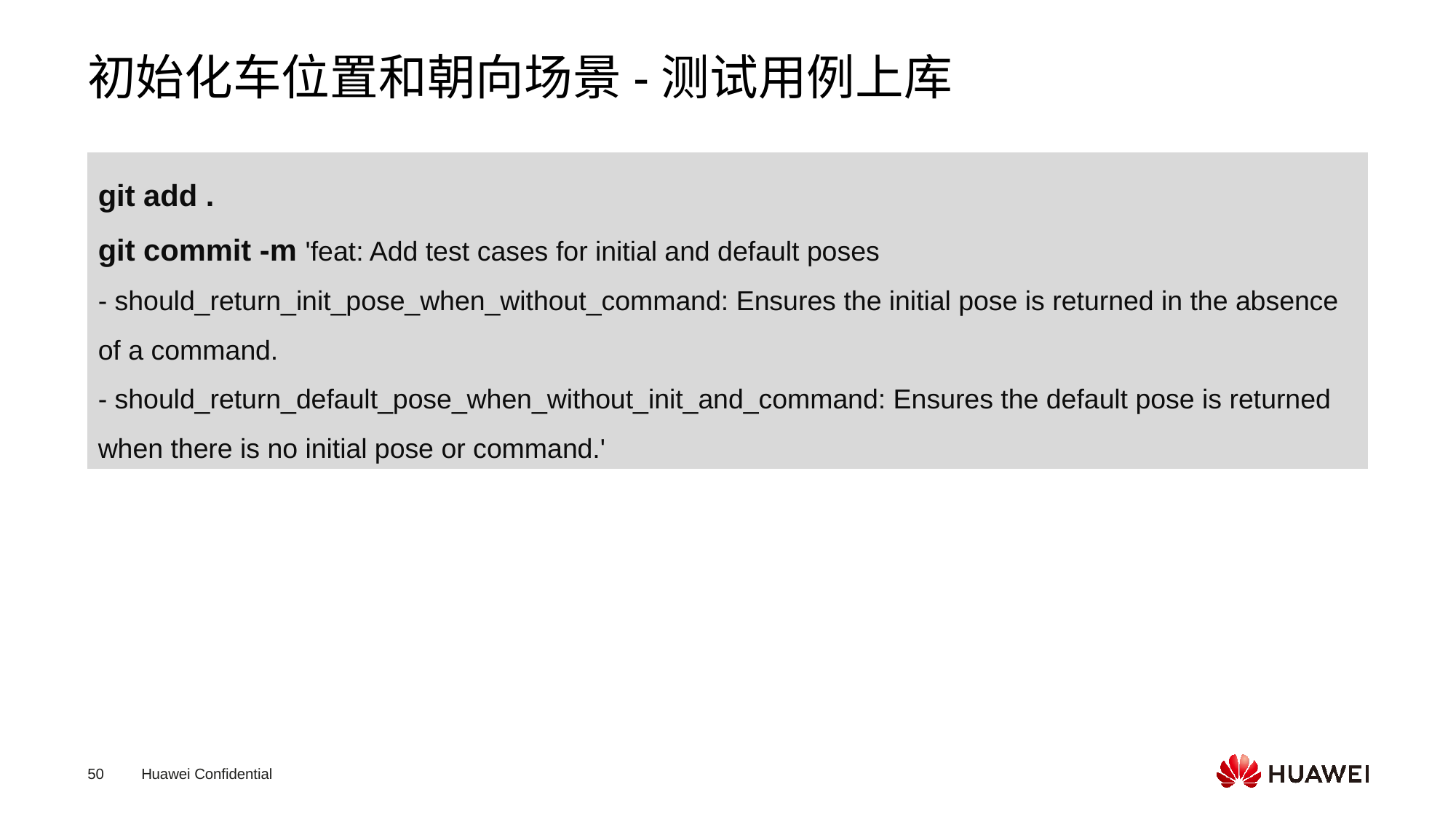

# 初始化车位置和朝向场景-测试用例上库
git add .
git commit -m 'feat: Add test cases for initial and default poses
- should_return_init_pose_when_without_command: Ensures the initial pose is returned in the absence of a command.
- should_return_default_pose_when_without_init_and_command: Ensures the default pose is returned when there is no initial pose or command.'